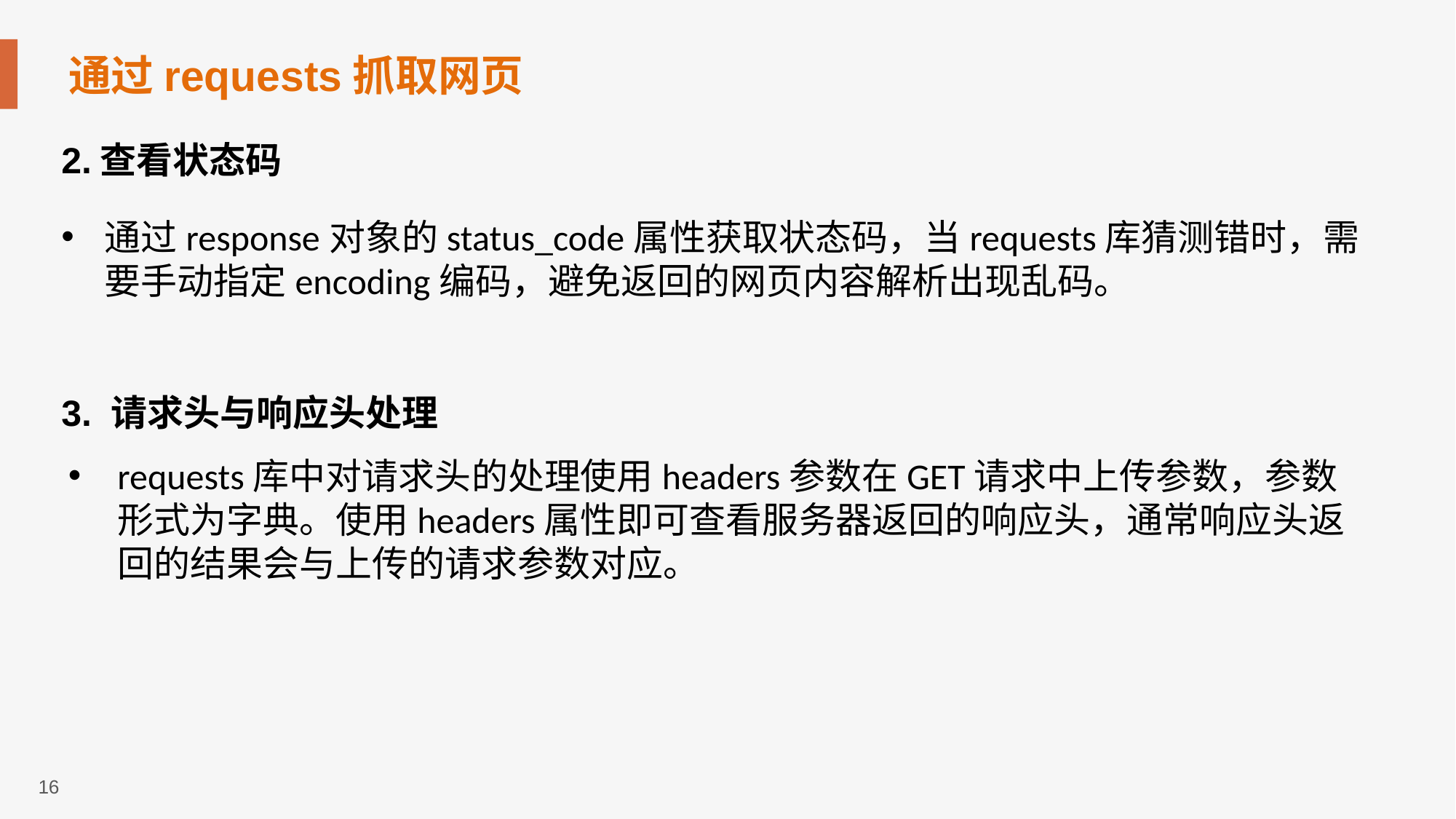

# 通过requests抓取网页
2.查看状态码
通过response对象的status_code属性获取状态码，当requests库猜测错时，需要手动指定encoding编码，避免返回的网页内容解析出现乱码。
3. 请求头与响应头处理
requests库中对请求头的处理使用headers参数在GET请求中上传参数，参数形式为字典。使用headers属性即可查看服务器返回的响应头，通常响应头返回的结果会与上传的请求参数对应。